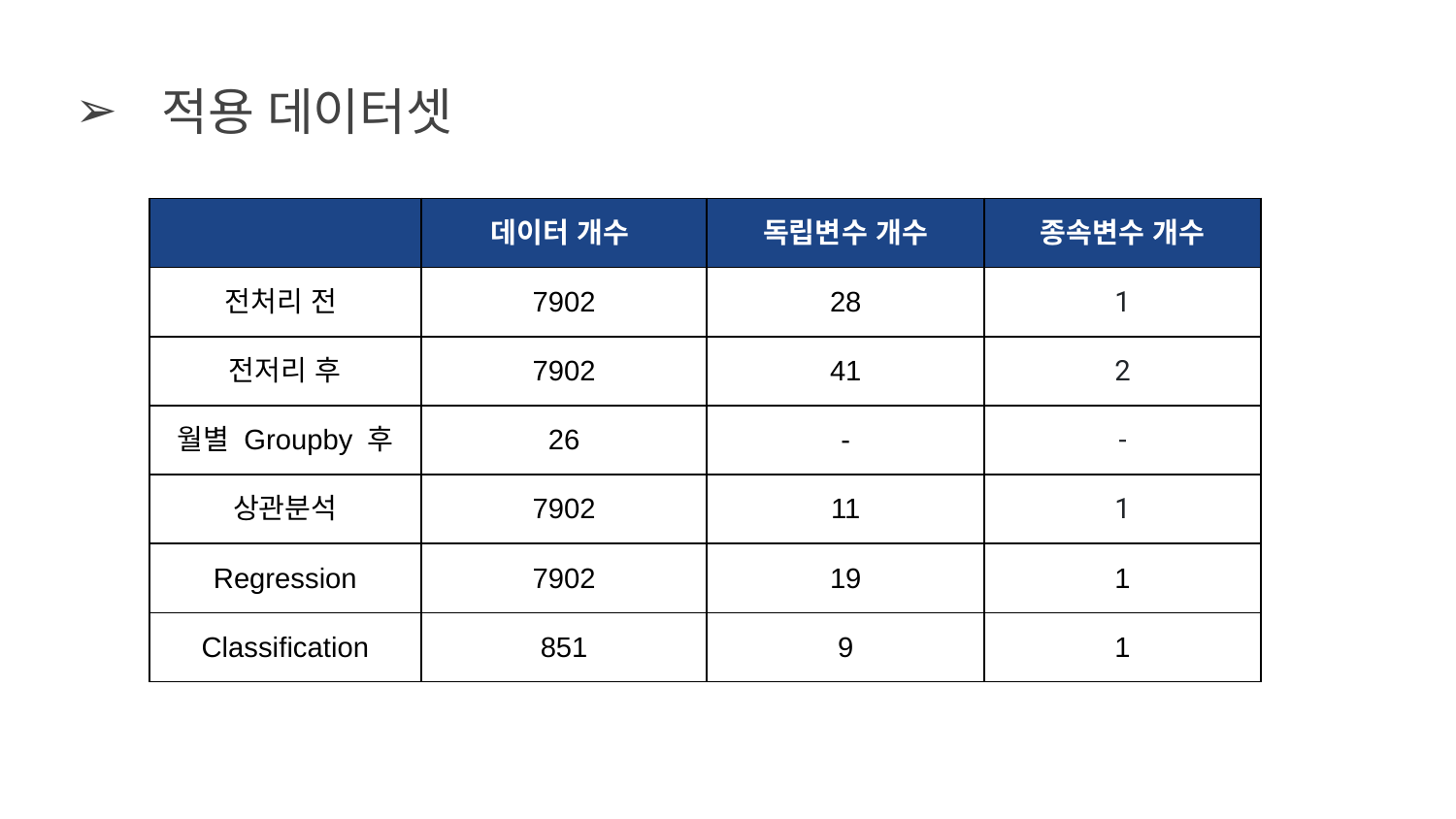

# 적용 데이터셋
|  | 데이터 개수 | 독립변수 개수 | 종속변수 개수 |
| --- | --- | --- | --- |
| 전처리 전 | 7902 | 28 | 1 |
| 전저리 후 | 7902 | 41 | 2 |
| 월별 Groupby 후 | 26 | - | - |
| 상관분석 | 7902 | 11 | 1 |
| Regression | 7902 | 19 | 1 |
| Classification | 851 | 9 | 1 |